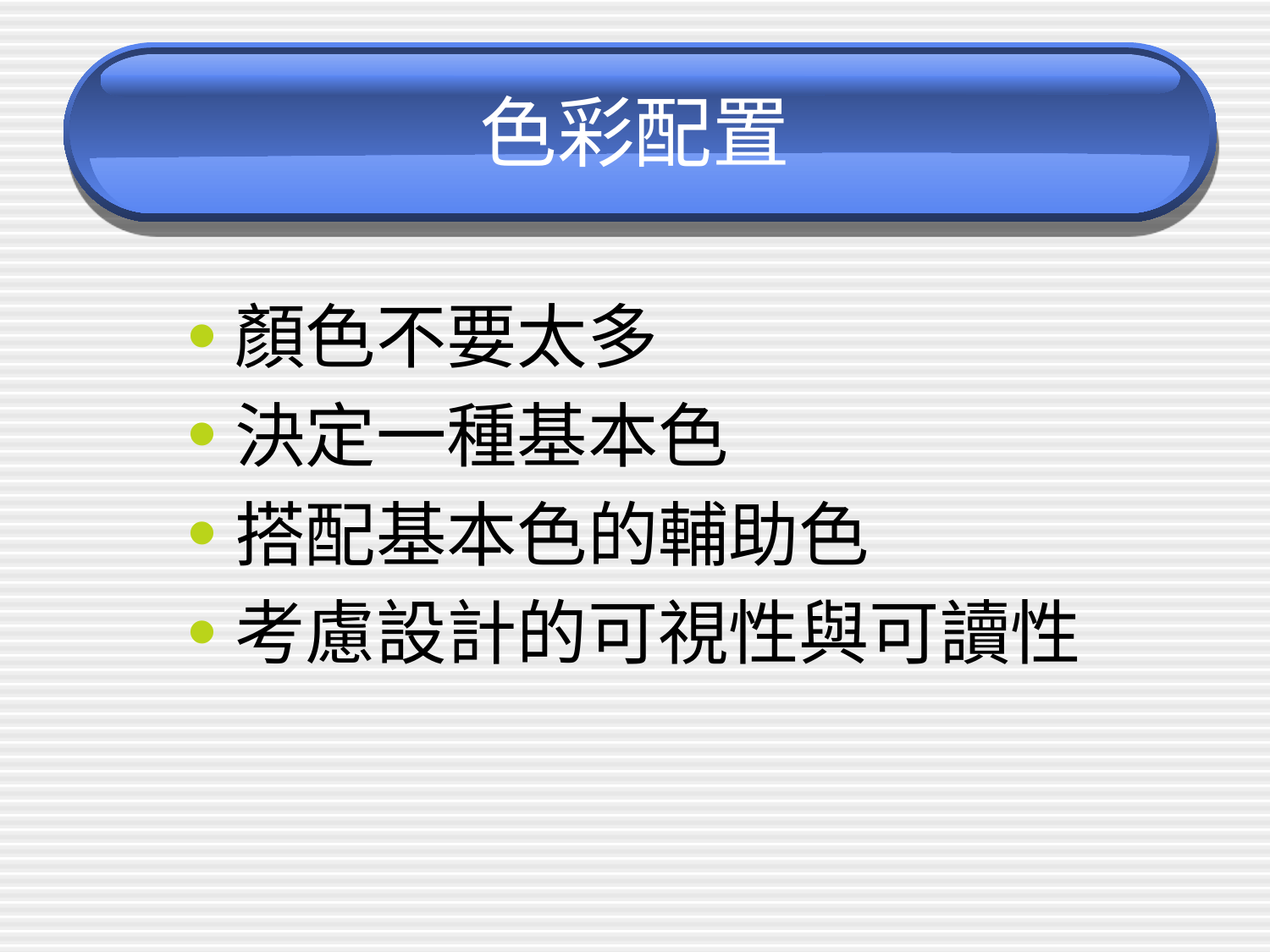

# 色彩配置
顏色不要太多
決定一種基本色
搭配基本色的輔助色
考慮設計的可視性與可讀性